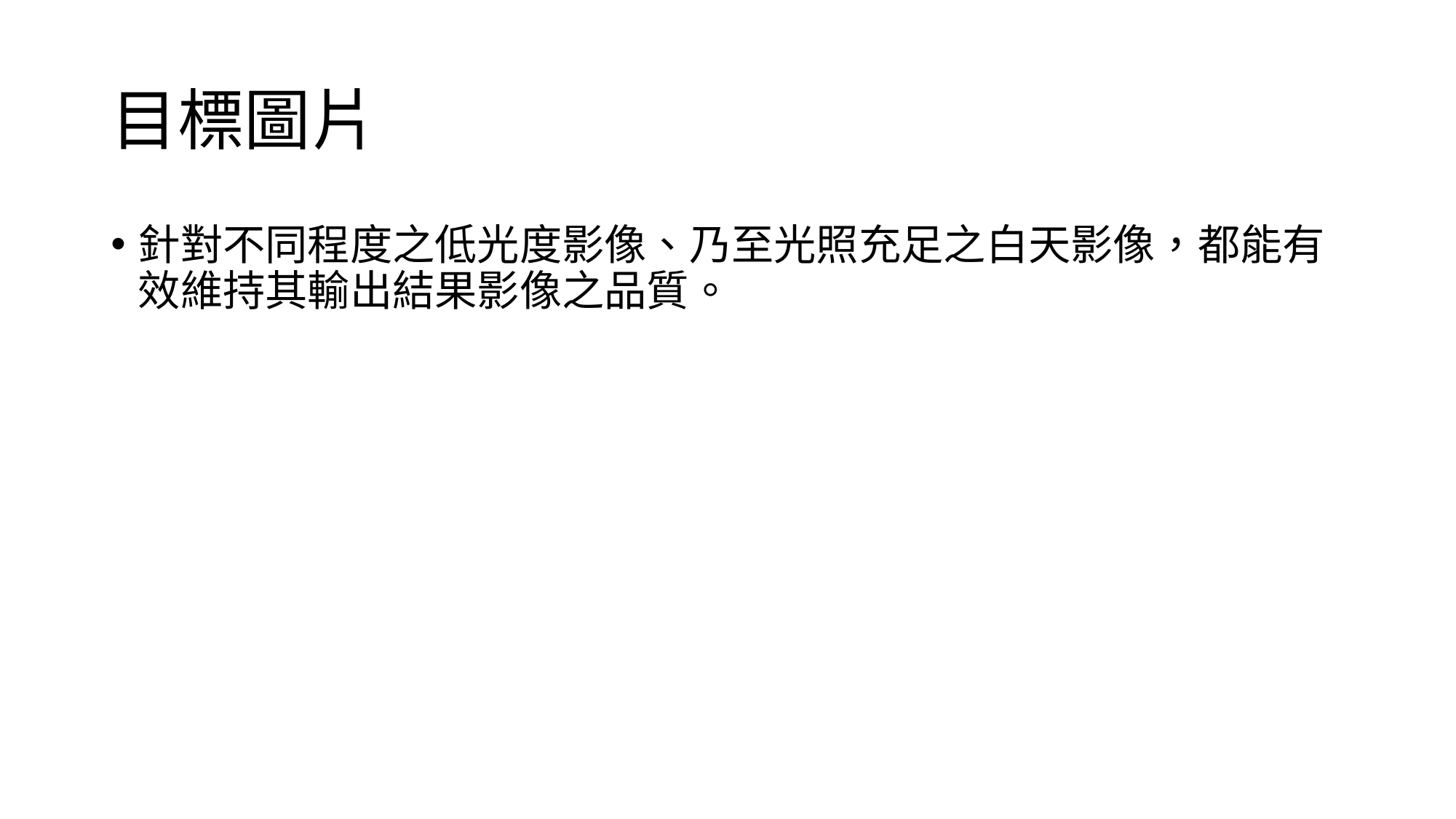

# 目標圖片
針對不同程度之低光度影像、乃至光照充足之白天影像，都能有效維持其輸出結果影像之品質。